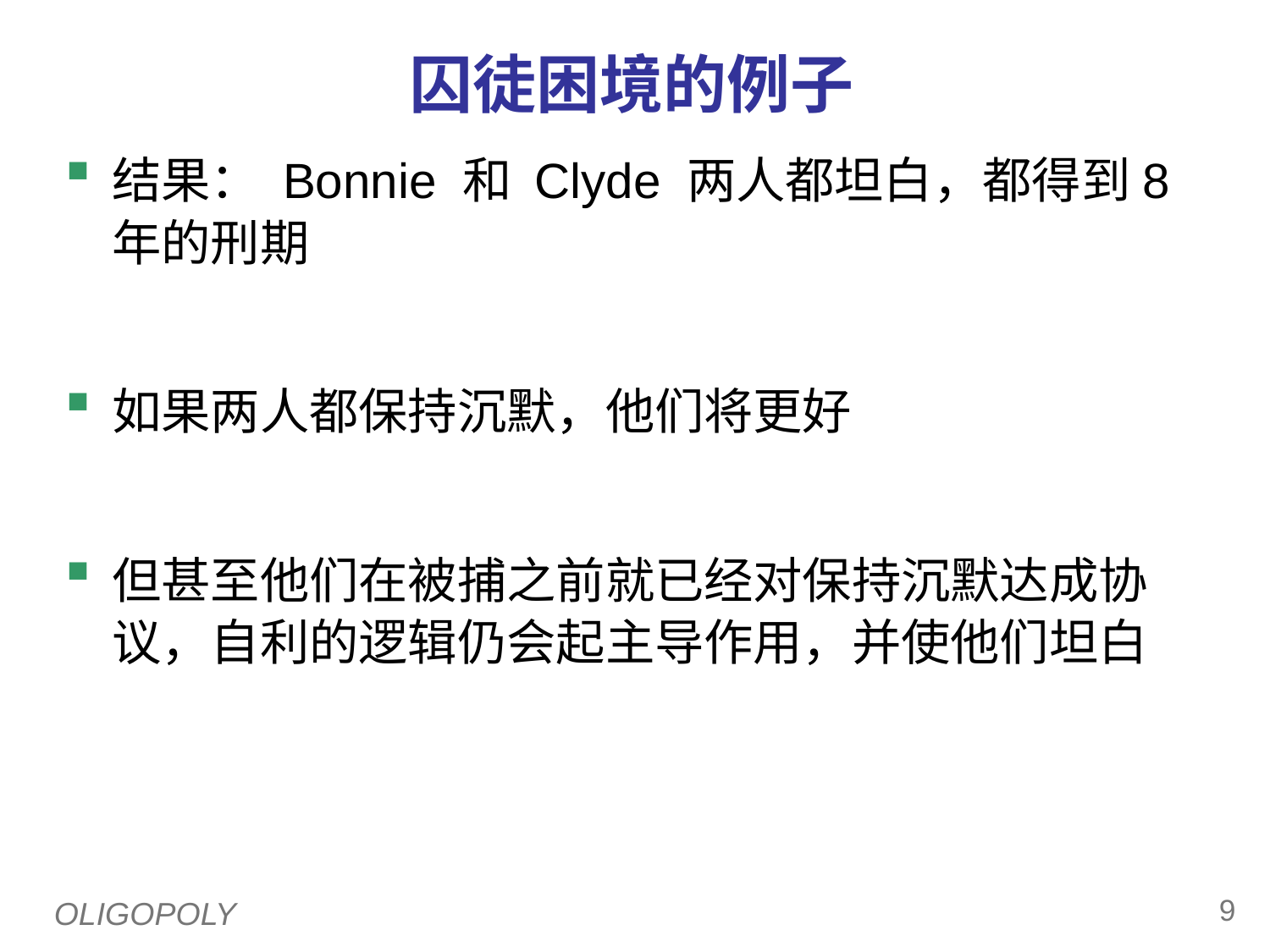

# 囚徒困境的例子
0
结果： Bonnie 和 Clyde 两人都坦白，都得到8年的刑期

如果两人都保持沉默，他们将更好

但甚至他们在被捕之前就已经对保持沉默达成协议，自利的逻辑仍会起主导作用，并使他们坦白

9
OLIGOPOLY